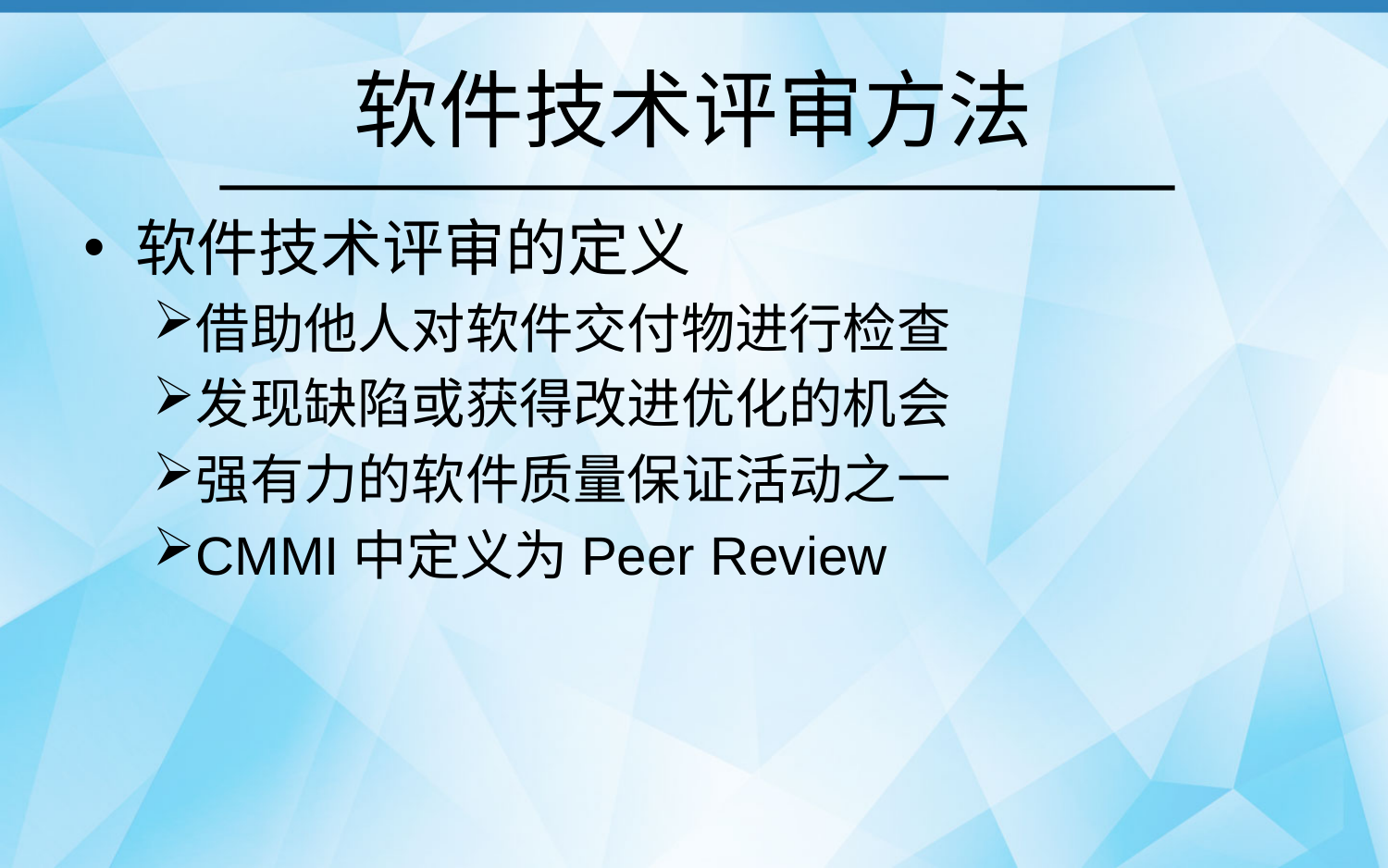

# 软件技术评审方法

软件技术评审的定义
借助他人对软件交付物进行检查
发现缺陷或获得改进优化的机会
强有力的软件质量保证活动之一
CMMI中定义为Peer Review